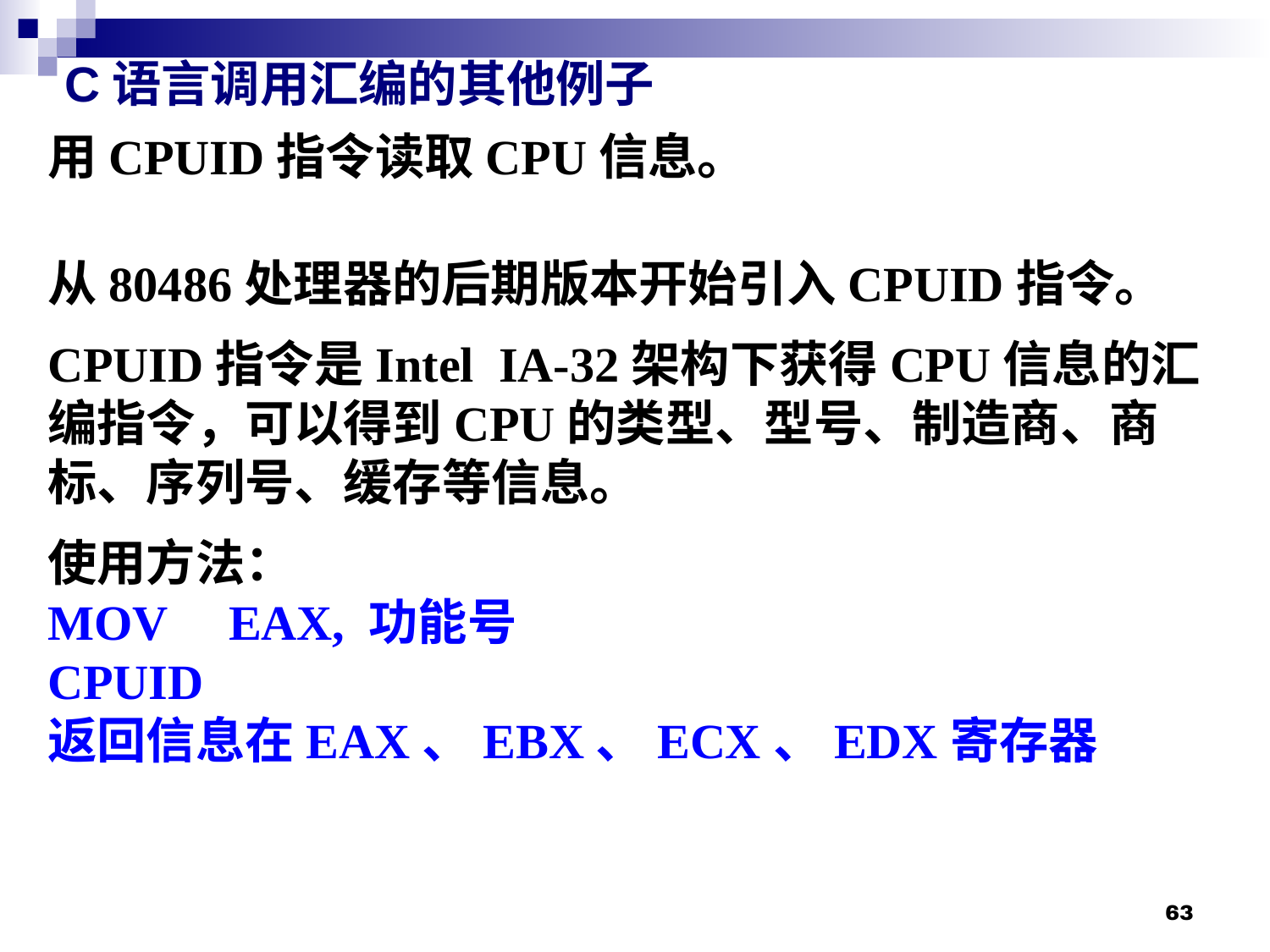

# C语言调用汇编的其他例子
用CPUID指令读取CPU信息。
从80486处理器的后期版本开始引入CPUID指令。
CPUID指令是Intel  IA-32架构下获得CPU信息的汇编指令，可以得到CPU的类型、型号、制造商、商标、序列号、缓存等信息。
使用方法：
MOV     EAX, 功能号
CPUID
返回信息在EAX、EBX、ECX、EDX寄存器
63